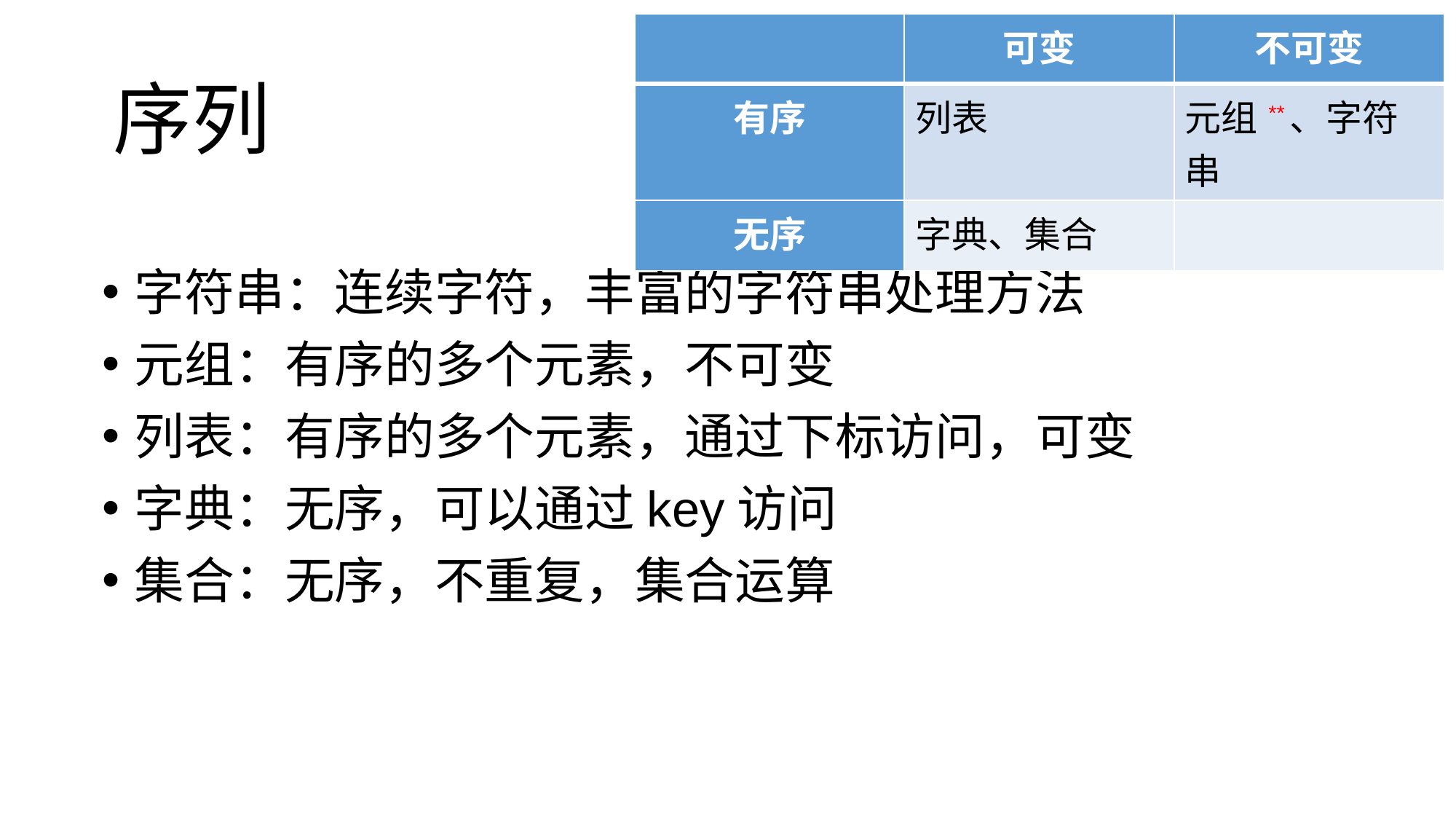

|  | 可变 | 不可变 |
| --- | --- | --- |
| 有序 | 列表 | 元组\*\*、字符串 |
| 无序 | 字典、集合 |  |
# 序列
字符串：连续字符，丰富的字符串处理方法
元组：有序的多个元素，不可变
列表：有序的多个元素，通过下标访问，可变
字典：无序，可以通过key访问
集合：无序，不重复，集合运算